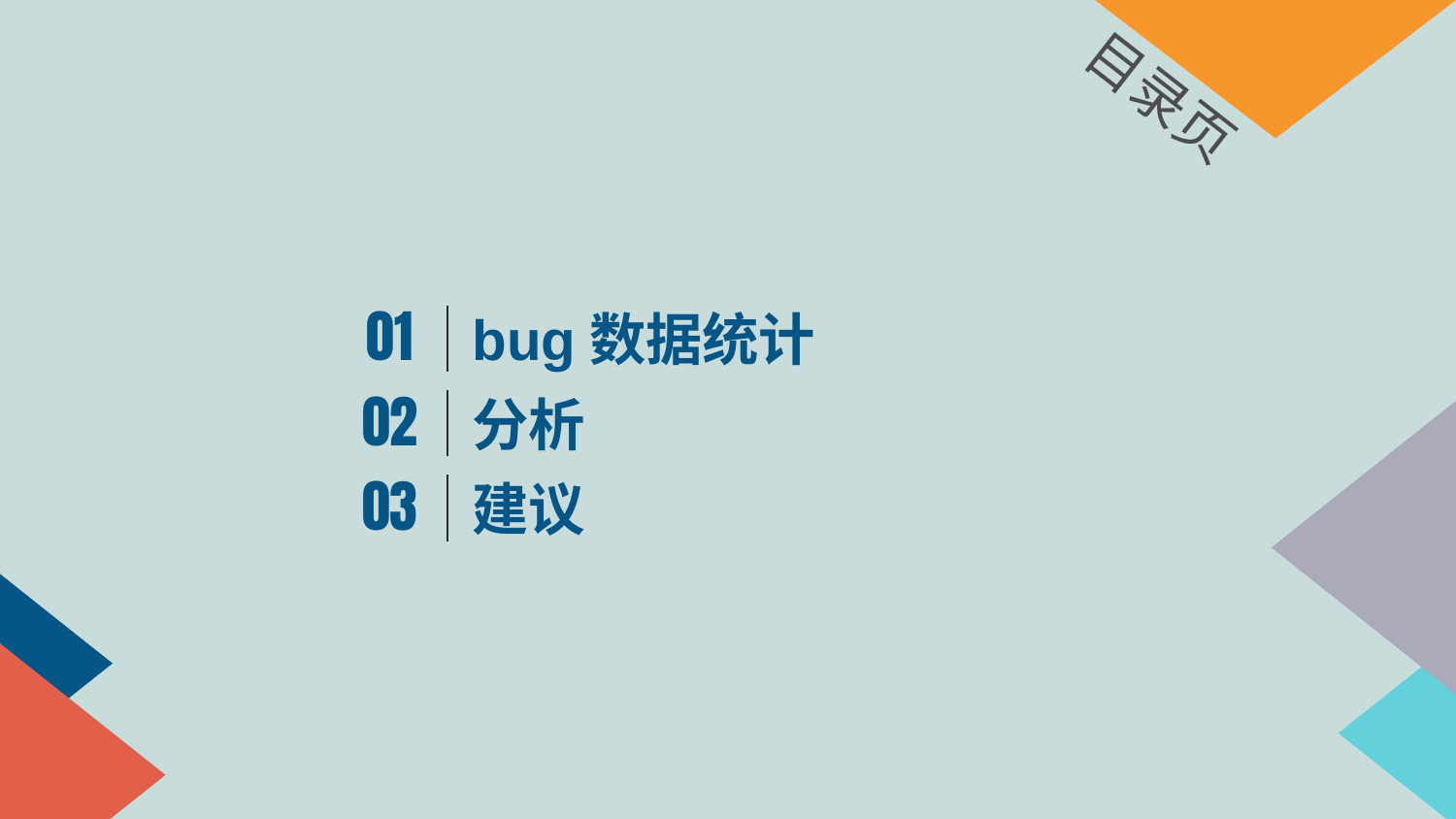

目录页
01
bug数据统计
02
分析

03
建议